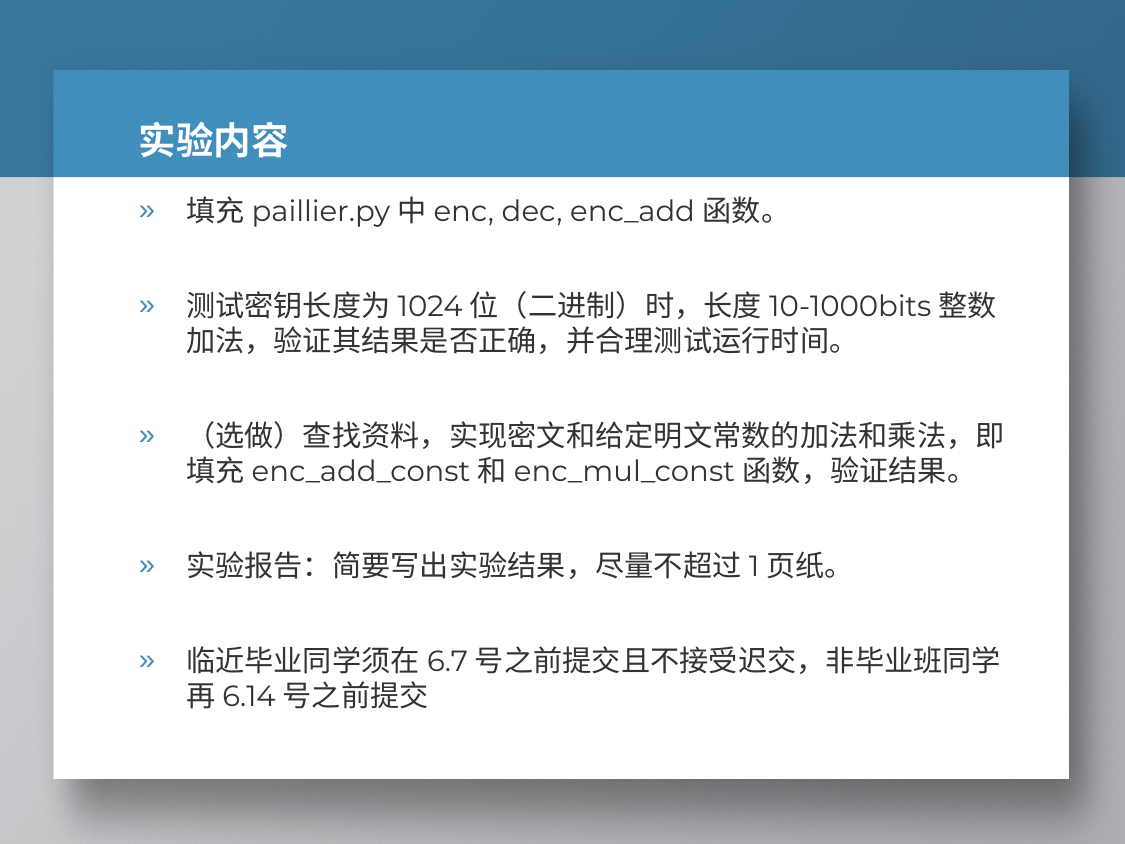

# 实验内容
填充paillier.py中enc, dec, enc_add函数。

测试密钥长度为1024位（二进制）时，长度10-1000bits整数加法，验证其结果是否正确，并合理测试运行时间。

（选做）查找资料，实现密文和给定明文常数的加法和乘法，即填充enc_add_const和enc_mul_const函数，验证结果。

实验报告：简要写出实验结果，尽量不超过1页纸。

临近毕业同学须在6.7号之前提交且不接受迟交，非毕业班同学再6.14号之前提交